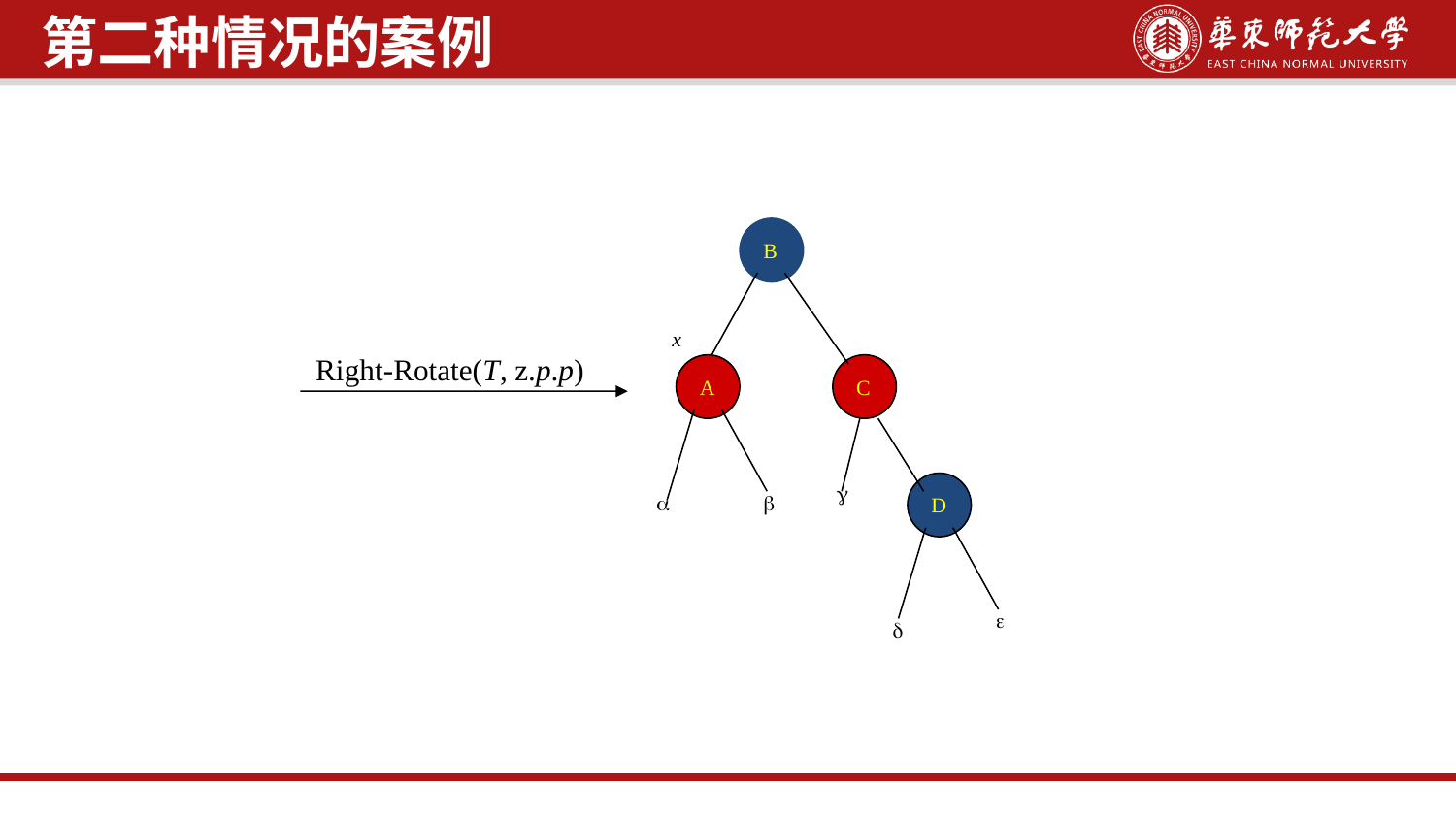

第二种情况的案例
B

x
Right-Rotate(T, z.p.p)
A
C

γ
D
α
β

ε
δ